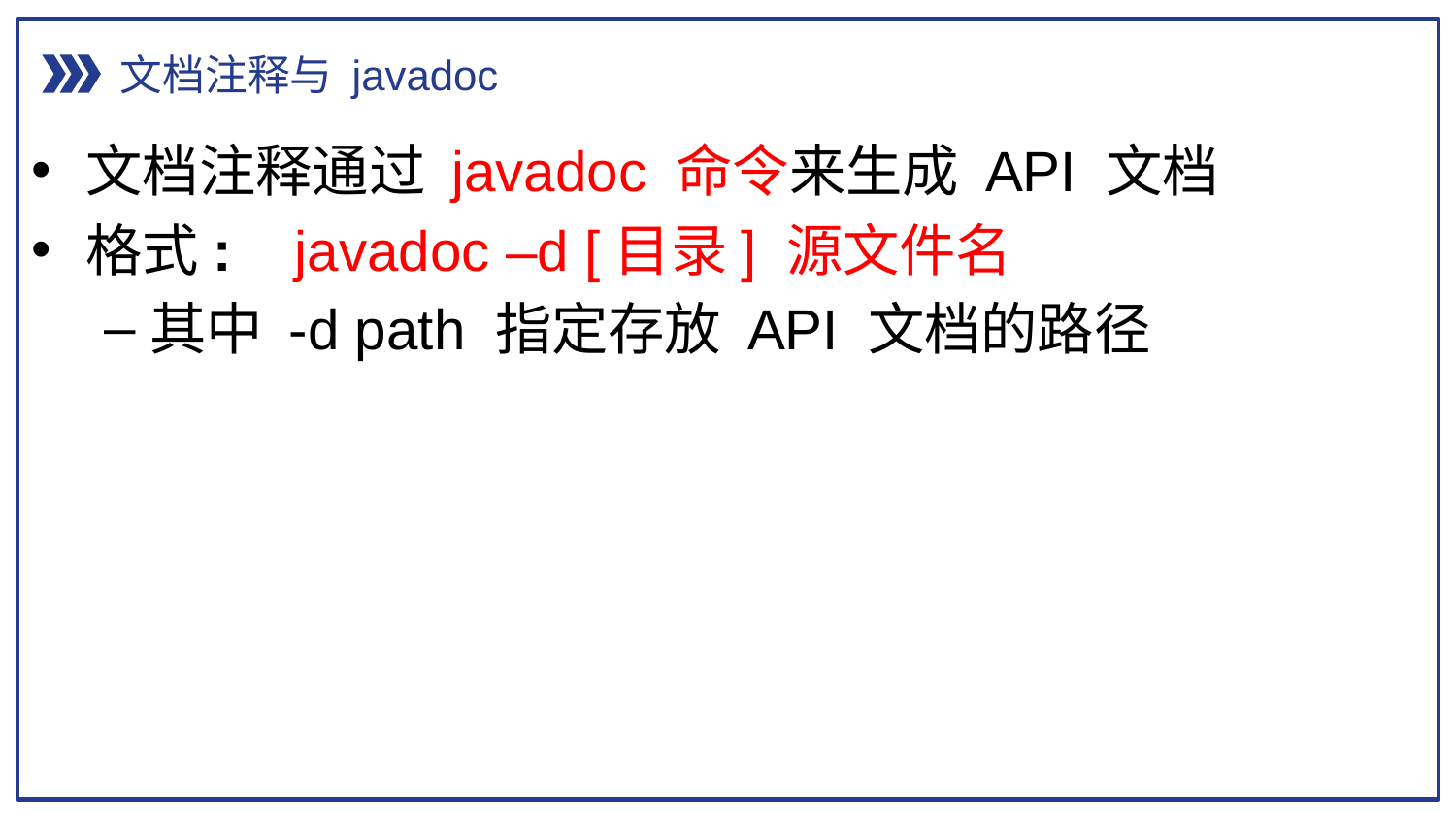

文档注释与 javadoc

文档注释通过 javadoc 命令来生成 API 文档
格式:    javadoc –d [目录] 源文件名
其中 -d path 指定存放 API 文档的路径